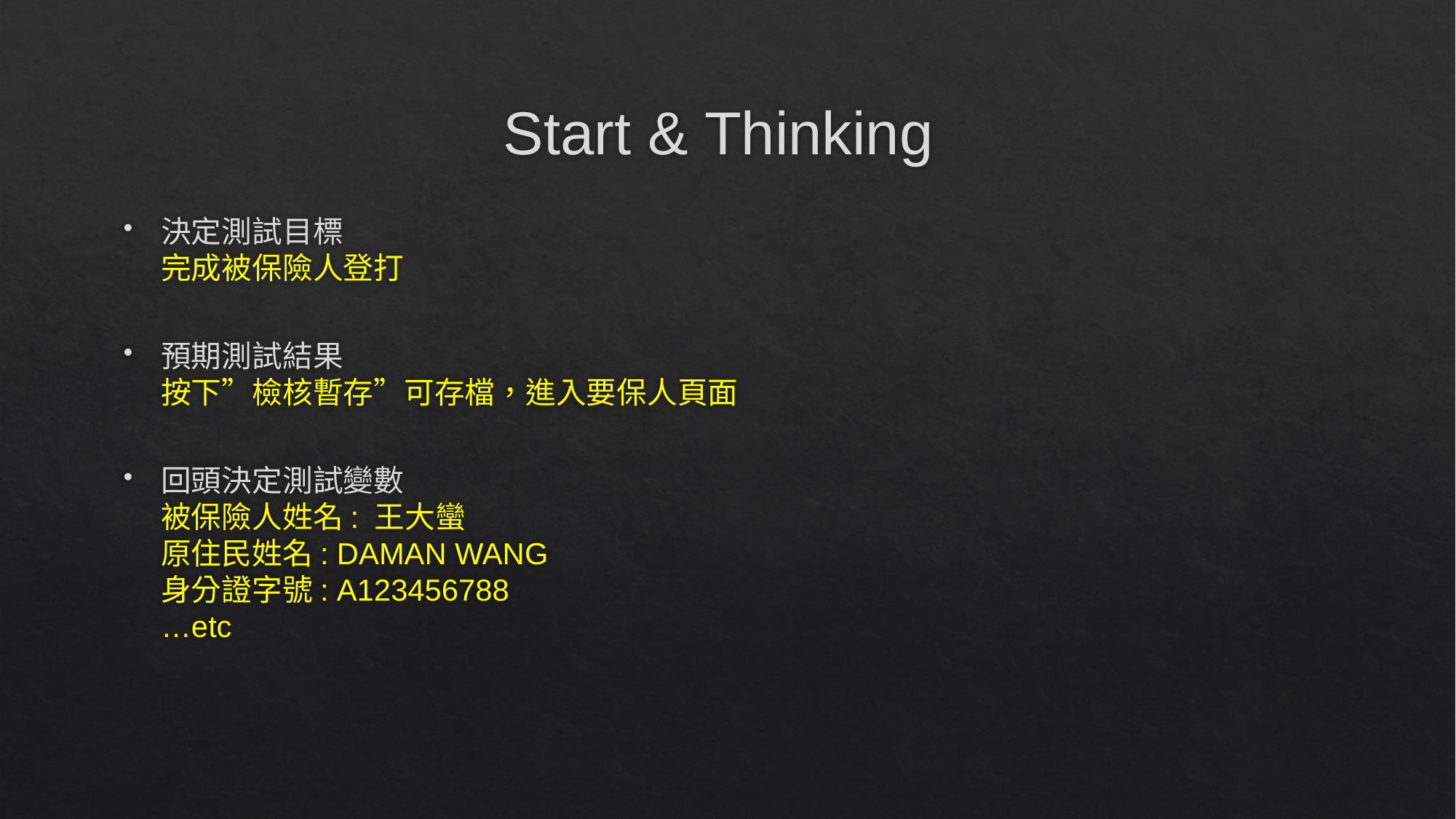

# Start & Thinking
決定測試目標
完成被保險人登打
預期測試結果
按下”檢核暫存”可存檔，進入要保人頁面
回頭決定測試變數
被保險人姓名: 王大蠻
原住民姓名: DAMAN WANG
身分證字號: A123456788
…etc